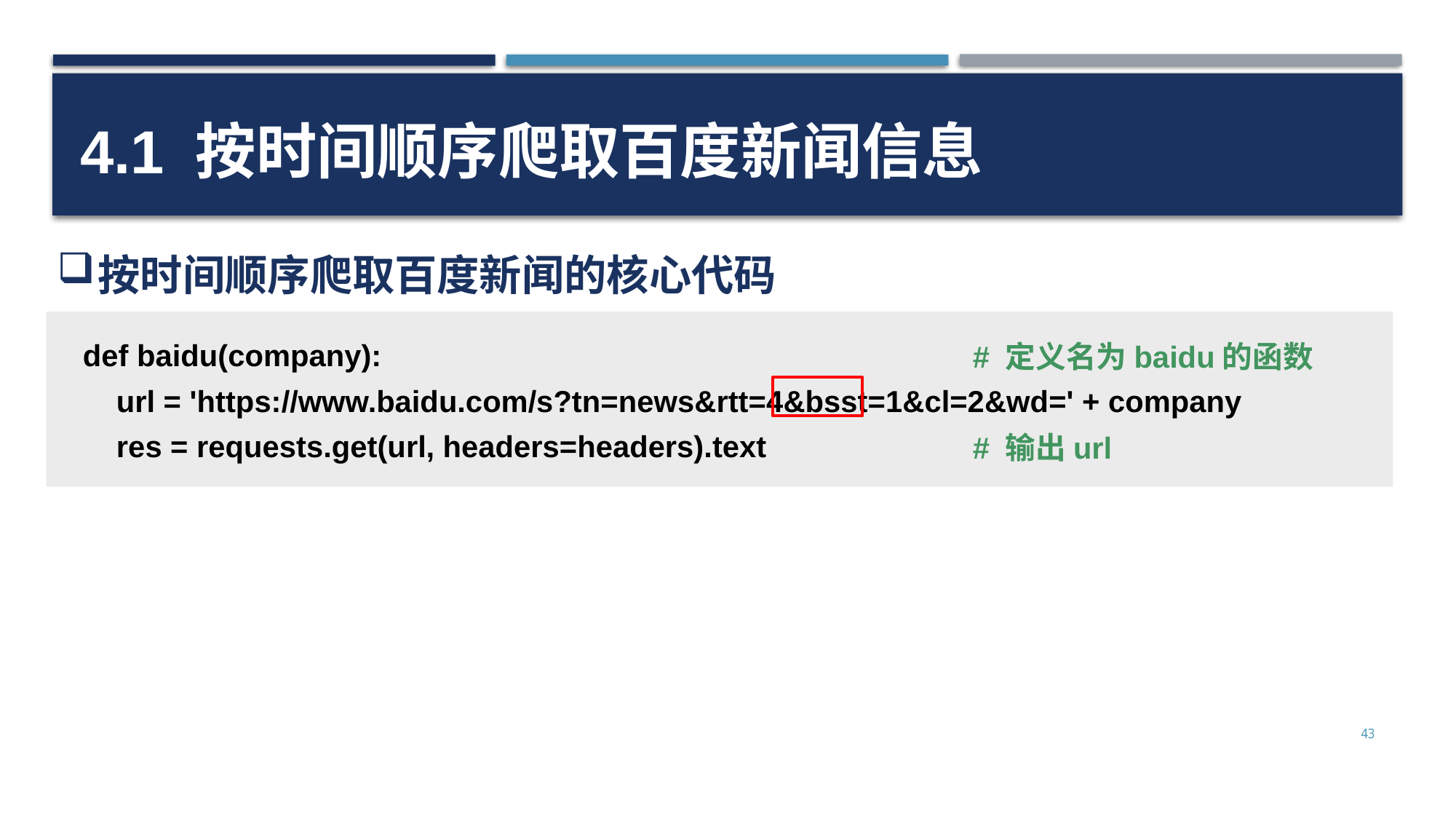

4.1 按时间顺序爬取百度新闻信息
按时间顺序爬取百度新闻的核心代码

def baidu(company):
    url = 'https://www.baidu.com/s?tn=news&rtt=4&bsst=1&cl=2&wd=' + company
    res = requests.get(url, headers=headers).text
# 定义名为baidu的函数

# 输出url

43